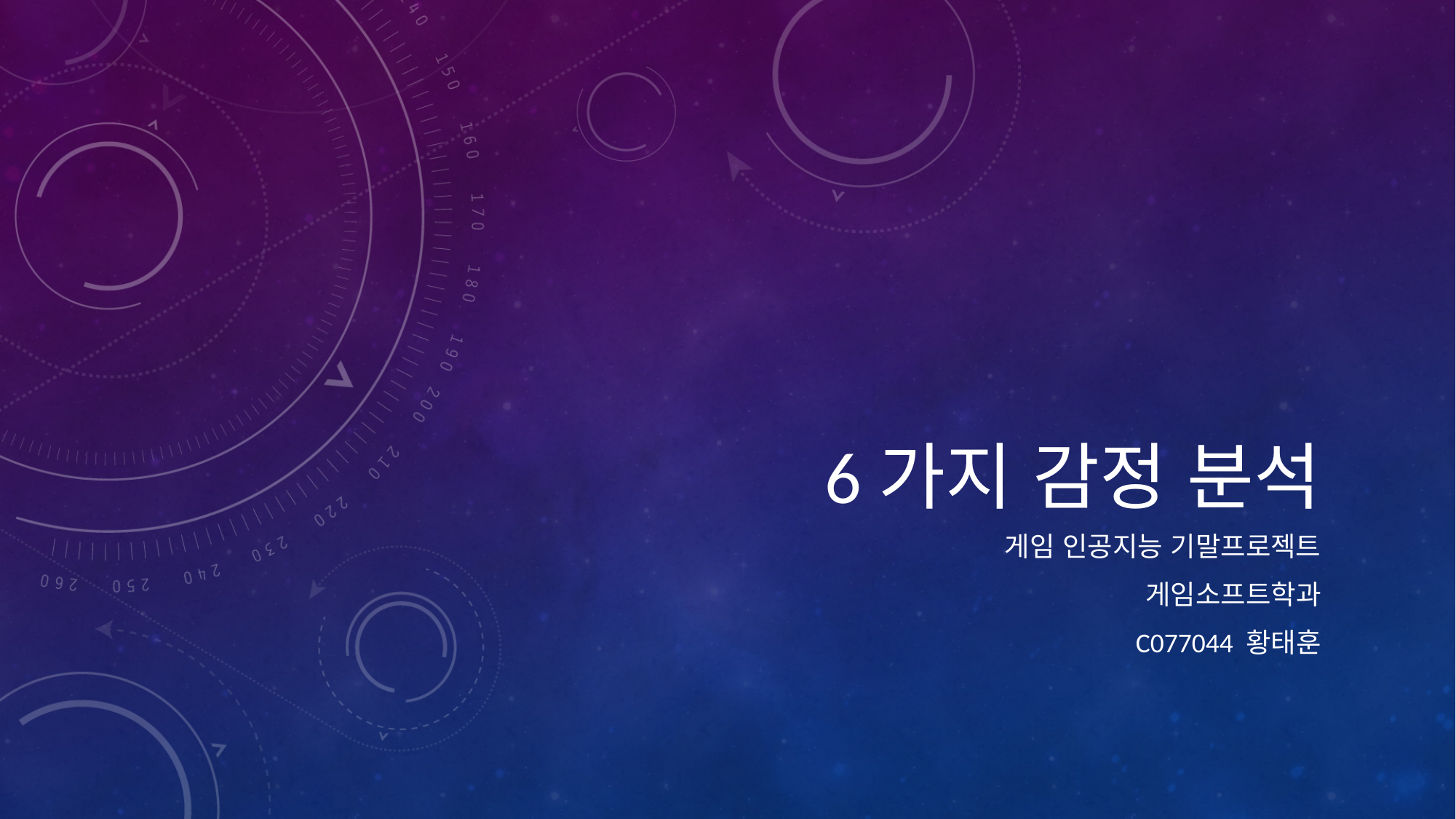

# 6가지 감정 분석
게임 인공지능 기말프로젝트
게임소프트학과
C077044 황태훈